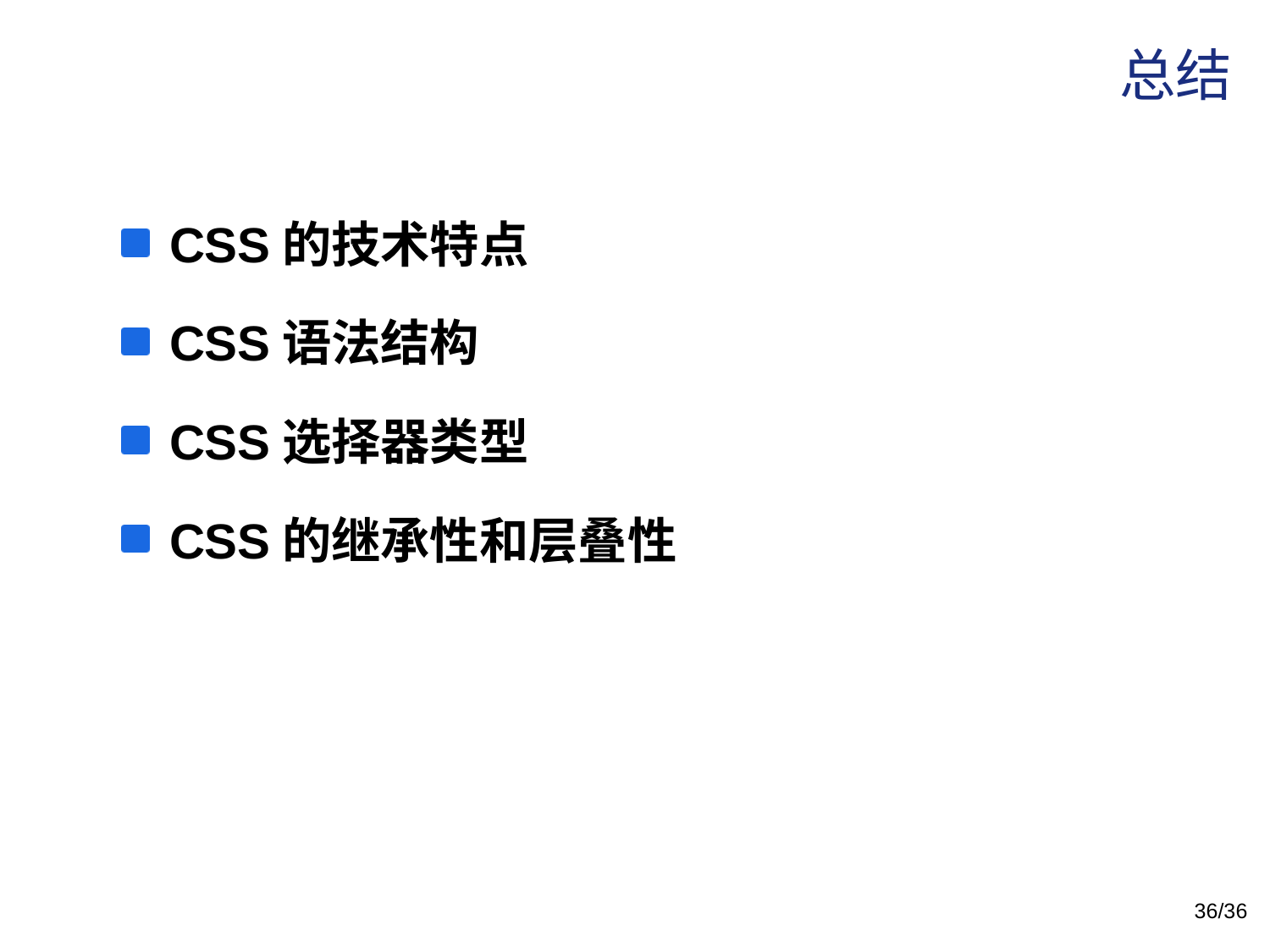

# 总结
CSS的技术特点
CSS语法结构
CSS选择器类型
CSS的继承性和层叠性
36/36